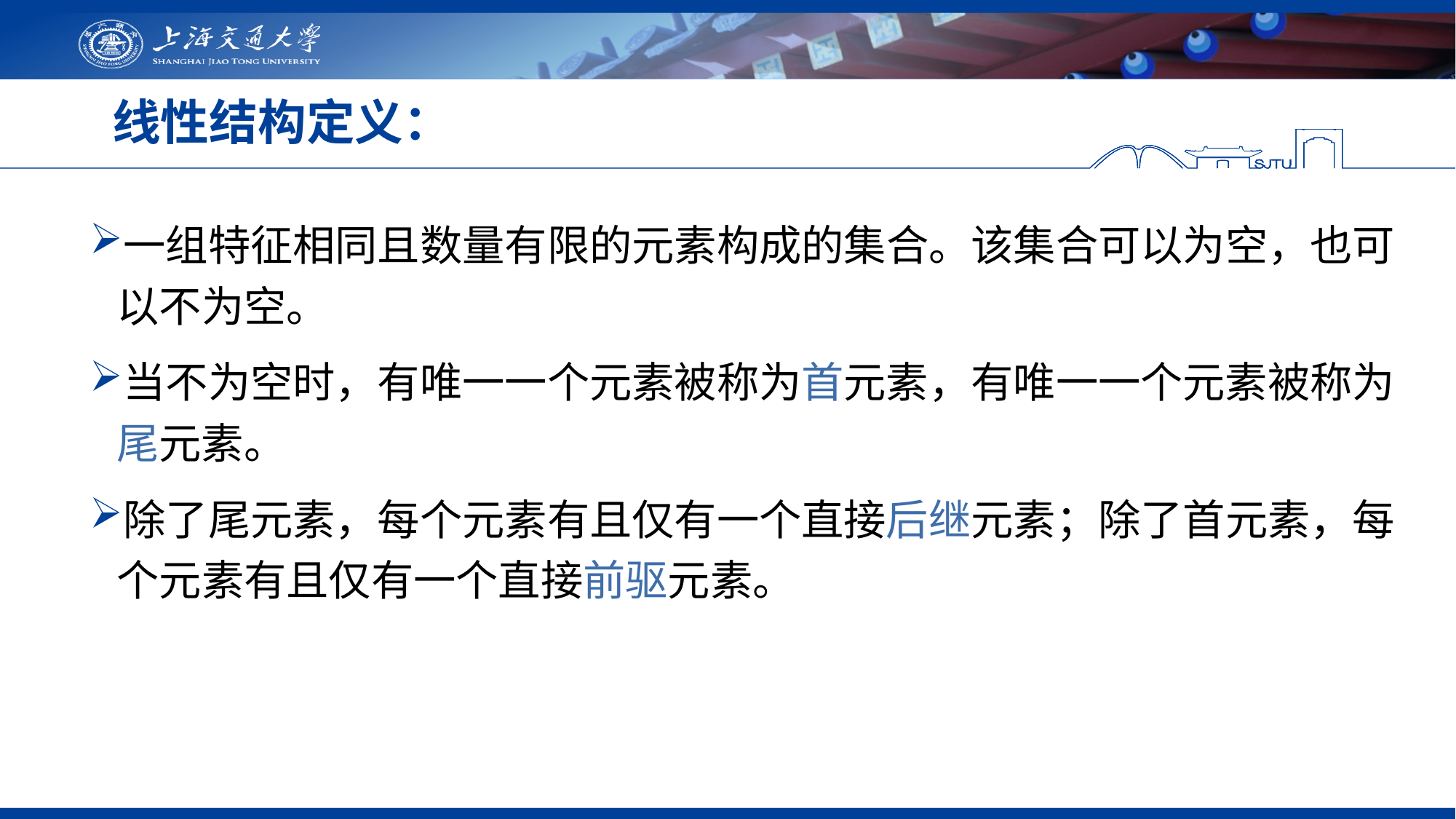

# 线性结构定义：
一组特征相同且数量有限的元素构成的集合。该集合可以为空，也可以不为空。
当不为空时，有唯一一个元素被称为首元素，有唯一一个元素被称为尾元素。
除了尾元素，每个元素有且仅有一个直接后继元素；除了首元素，每个元素有且仅有一个直接前驱元素。